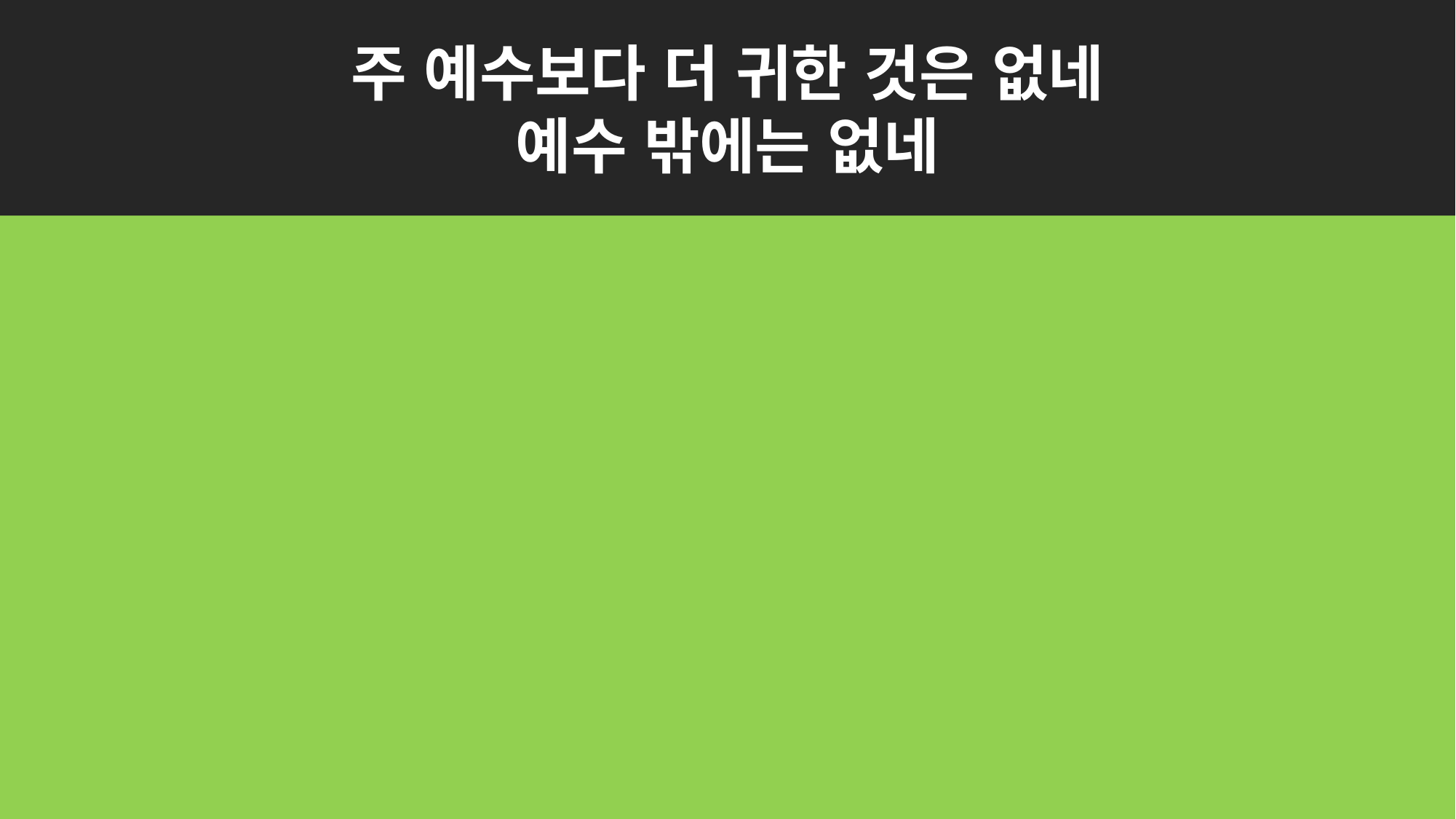

주 예수보다 더 귀한 것은 없네
예수 밖에는 없네